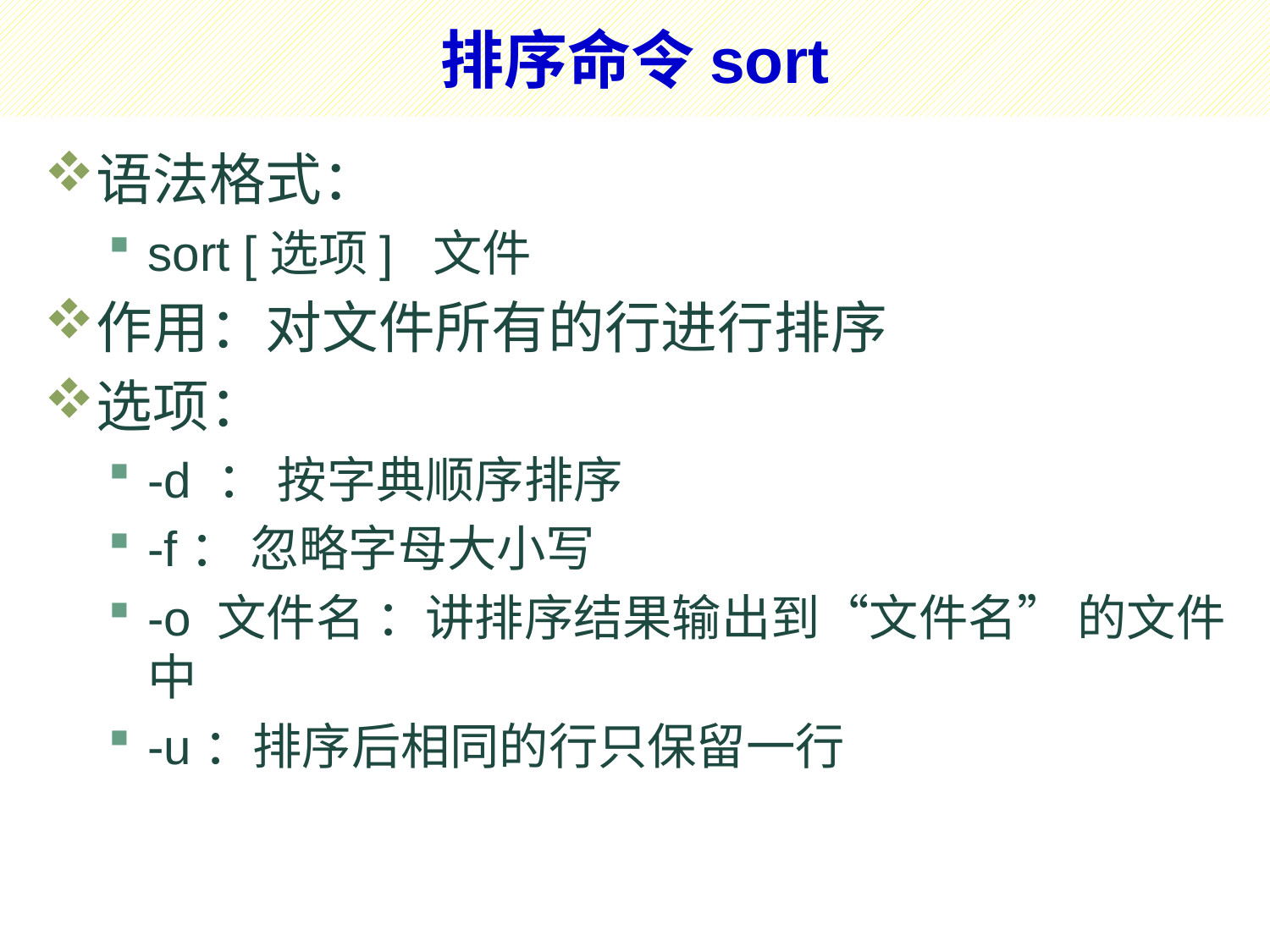

# 排序命令sort
语法格式：
sort [选项]  文件
作用：对文件所有的行进行排序
选项：
-d ： 按字典顺序排序
-f： 忽略字母大小写
-o 文件名 ：讲排序结果输出到“文件名” 的文件中
-u：排序后相同的行只保留一行